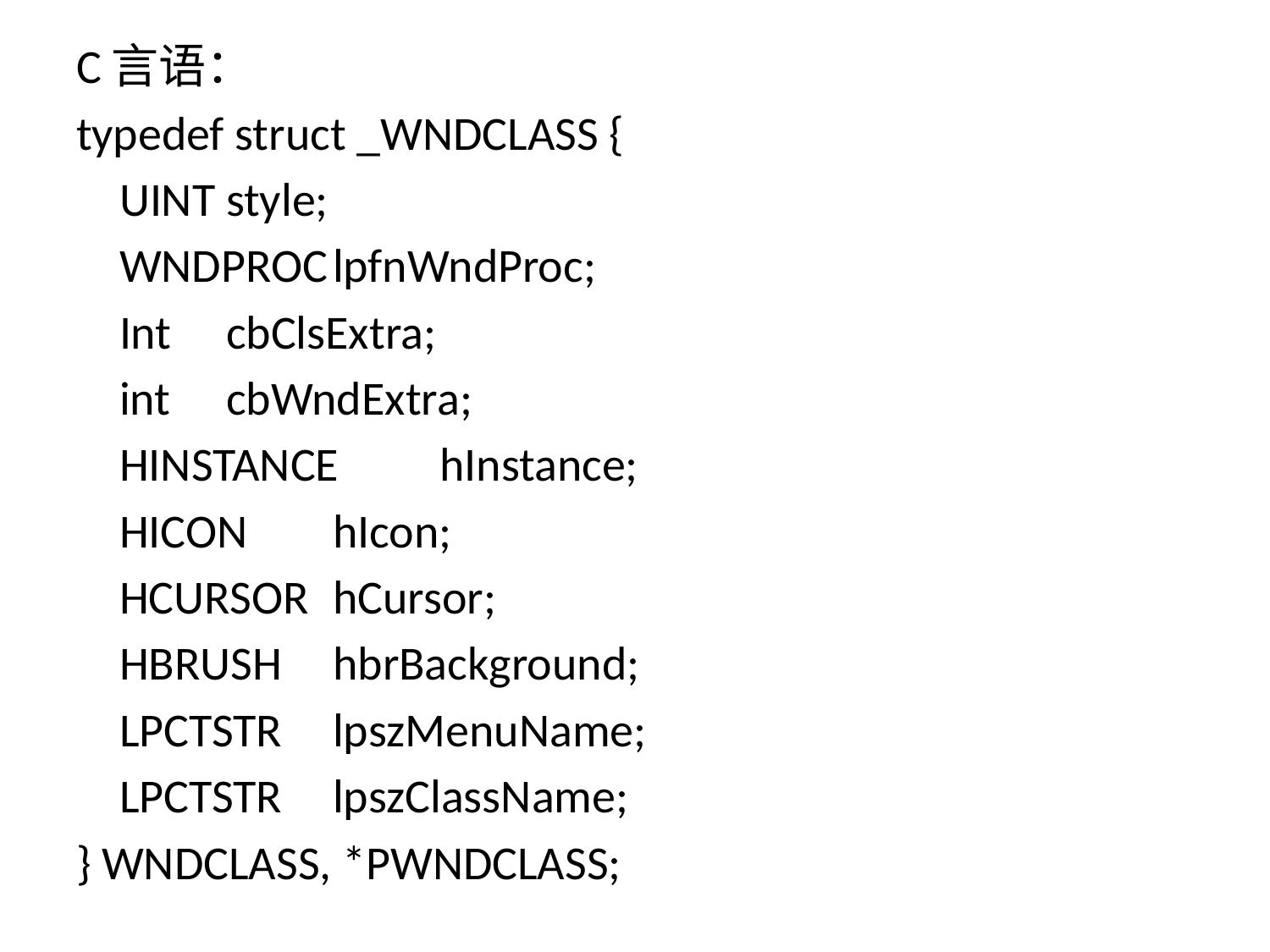

C言语：
typedef struct _WNDCLASS {
    UINT			style;
    WNDPROC		lpfnWndProc;
    Int			cbClsExtra;
    int 			cbWndExtra;
    HINSTANCE	hInstance;
    HICON		hIcon;
    HCURSOR		hCursor;
    HBRUSH		hbrBackground;
    LPCTSTR		lpszMenuName;
    LPCTSTR		lpszClassName;
} WNDCLASS, *PWNDCLASS;